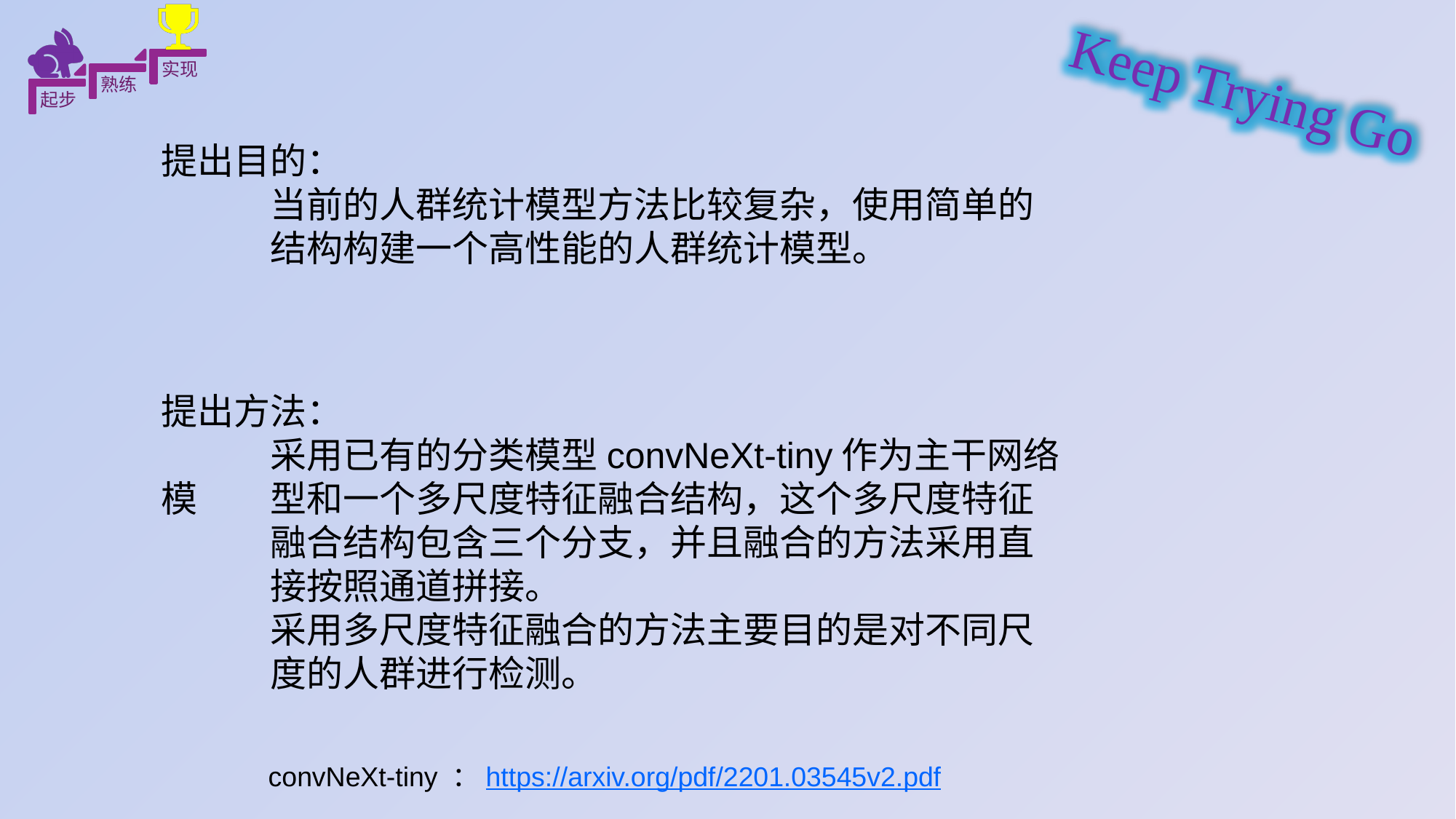

提出目的：
	当前的人群统计模型方法比较复杂，使用简单的	结构构建一个高性能的人群统计模型。
提出方法：
	采用已有的分类模型convNeXt-tiny作为主干网络模	型和一个多尺度特征融合结构，这个多尺度特征	融合结构包含三个分支，并且融合的方法采用直	接按照通道拼接。
	采用多尺度特征融合的方法主要目的是对不同尺	度的人群进行检测。
convNeXt-tiny ：https://arxiv.org/pdf/2201.03545v2.pdf